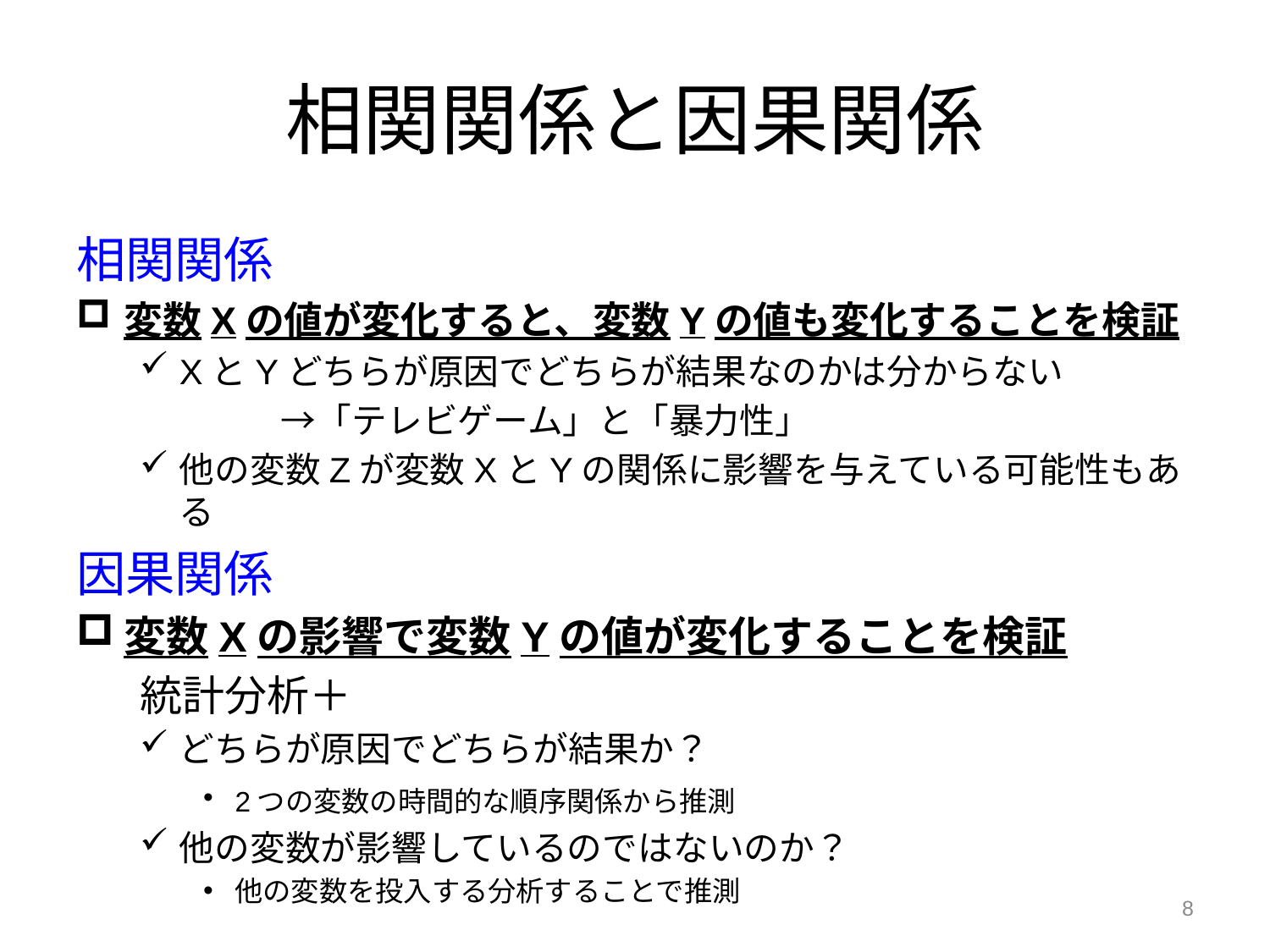

# 相関関係と因果関係
相関関係
変数Xの値が変化すると、変数Yの値も変化することを検証
XとYどちらが原因でどちらが結果なのかは分からない
　　　　→「テレビゲーム」と「暴力性」
他の変数Zが変数XとYの関係に影響を与えている可能性もある
因果関係
変数Xの影響で変数Yの値が変化することを検証
統計分析＋
どちらが原因でどちらが結果か？
2つの変数の時間的な順序関係から推測
他の変数が影響しているのではないのか？
他の変数を投入する分析することで推測

8